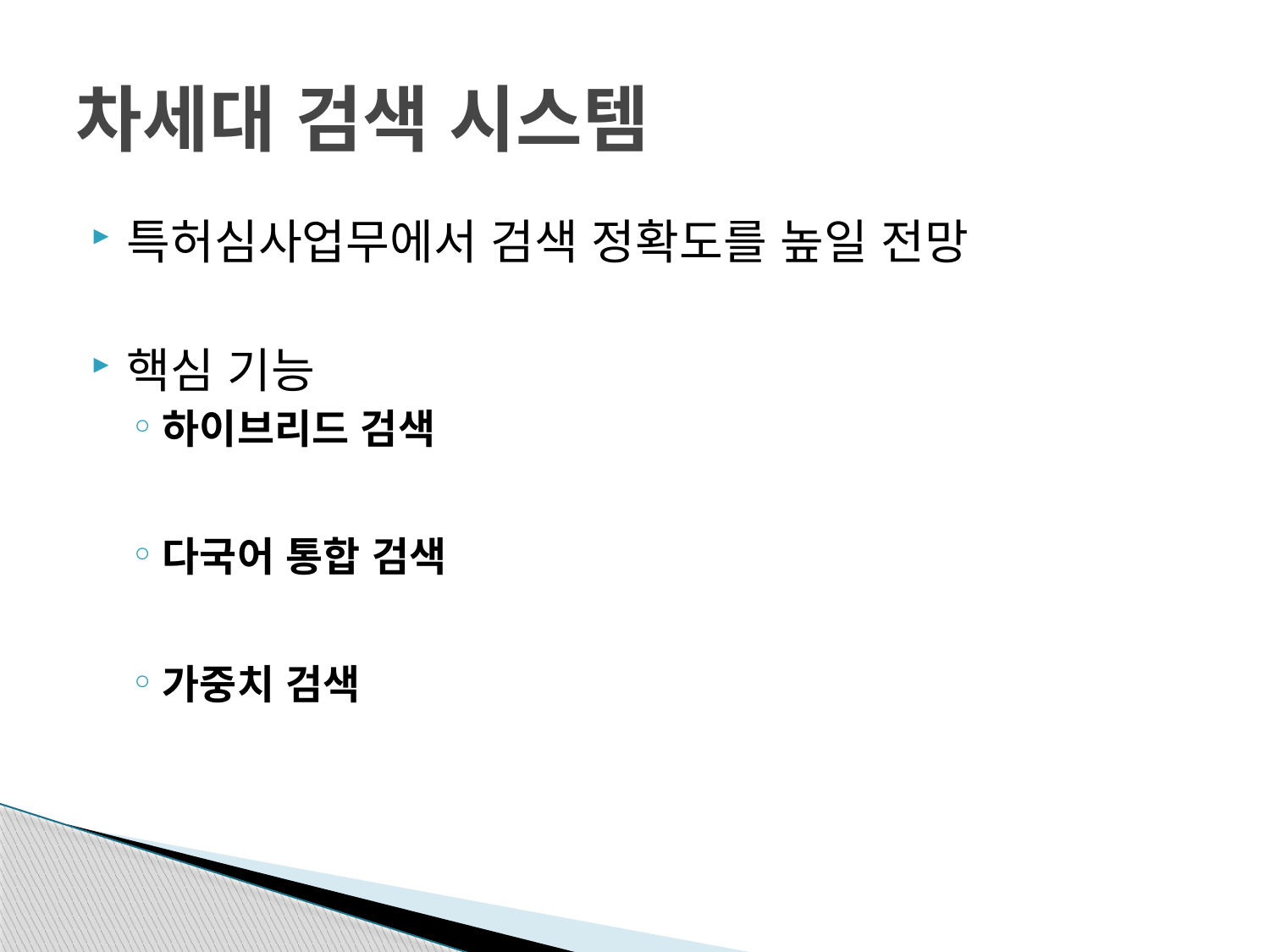

# 차세대 검색 시스템
특허심사업무에서 검색 정확도를 높일 전망

핵심 기능
하이브리드 검색

다국어 통합 검색

가중치 검색